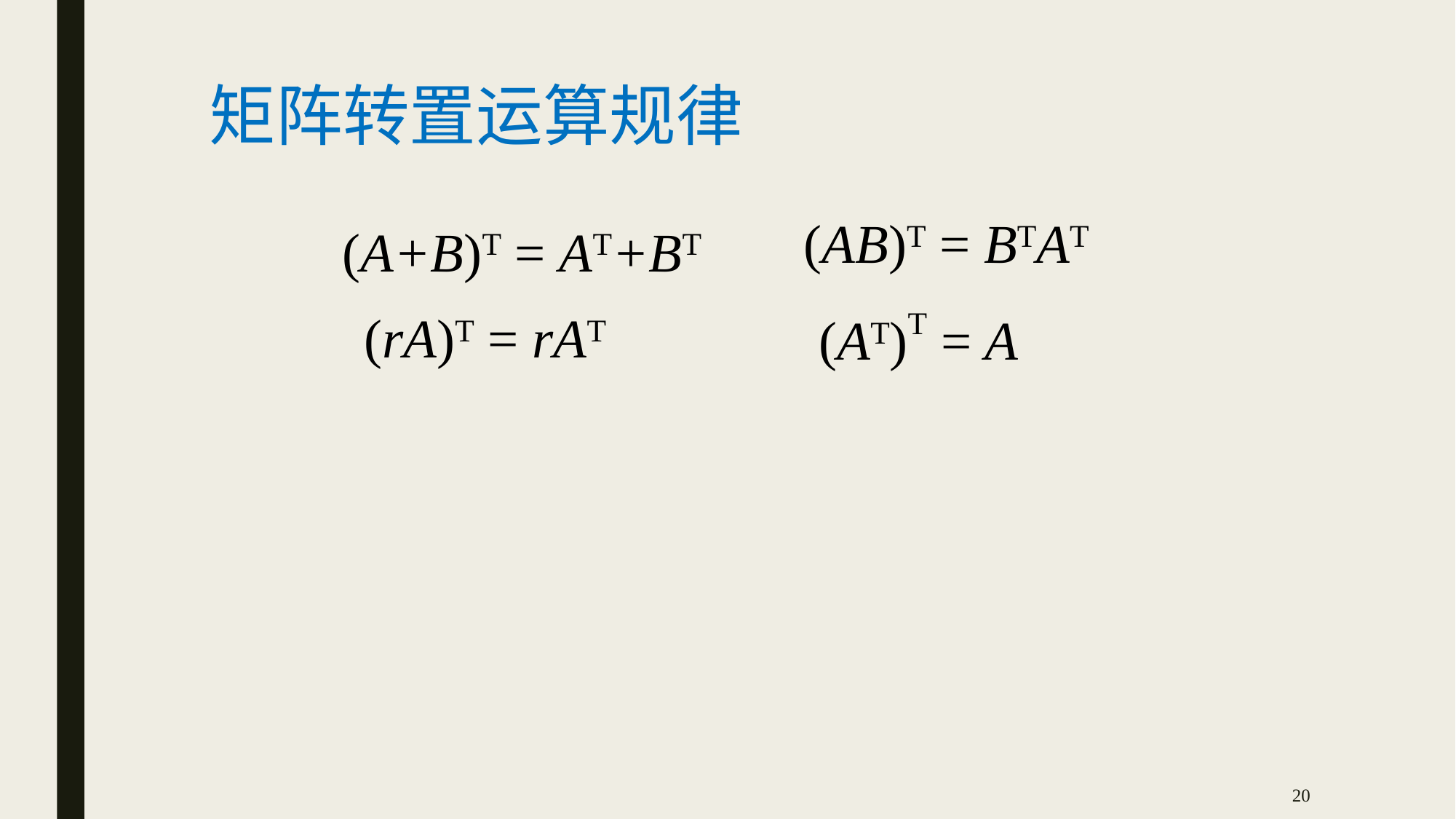

# 矩阵转置运算规律
(AB)T = BTAT
(A+B)T = AT+BT
(rA)T = rAT
(AT)T = A
20